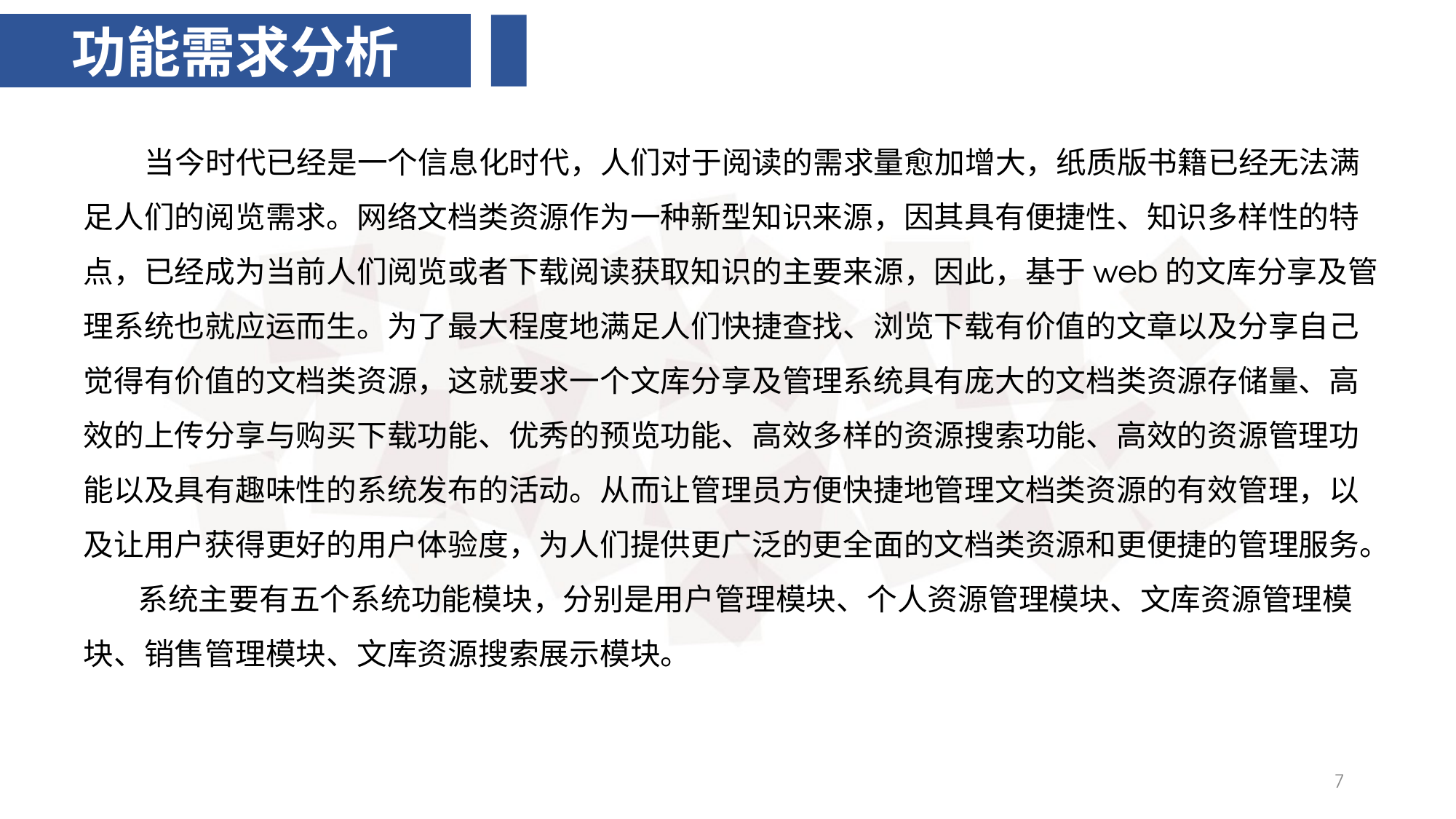

功能需求分析

        当今时代已经是一个信息化时代，人们对于阅读的需求量愈加增大，纸质版书籍已经无法满足人们的阅览需求。网络文档类资源作为一种新型知识来源，因其具有便捷性、知识多样性的特点，已经成为当前人们阅览或者下载阅读获取知识的主要来源，因此，基于web的文库分享及管理系统也就应运而生。为了最大程度地满足人们快捷查找、浏览下载有价值的文章以及分享自己觉得有价值的文档类资源，这就要求一个文库分享及管理系统具有庞大的文档类资源存储量、高效的上传分享与购买下载功能、优秀的预览功能、高效多样的资源搜索功能、高效的资源管理功能以及具有趣味性的系统发布的活动。从而让管理员方便快捷地管理文档类资源的有效管理，以及让用户获得更好的用户体验度，为人们提供更广泛的更全面的文档类资源和更便捷的管理服务。
       系统主要有五个系统功能模块，分别是用户管理模块、个人资源管理模块、文库资源管理模块、销售管理模块、文库资源搜索展示模块。

7